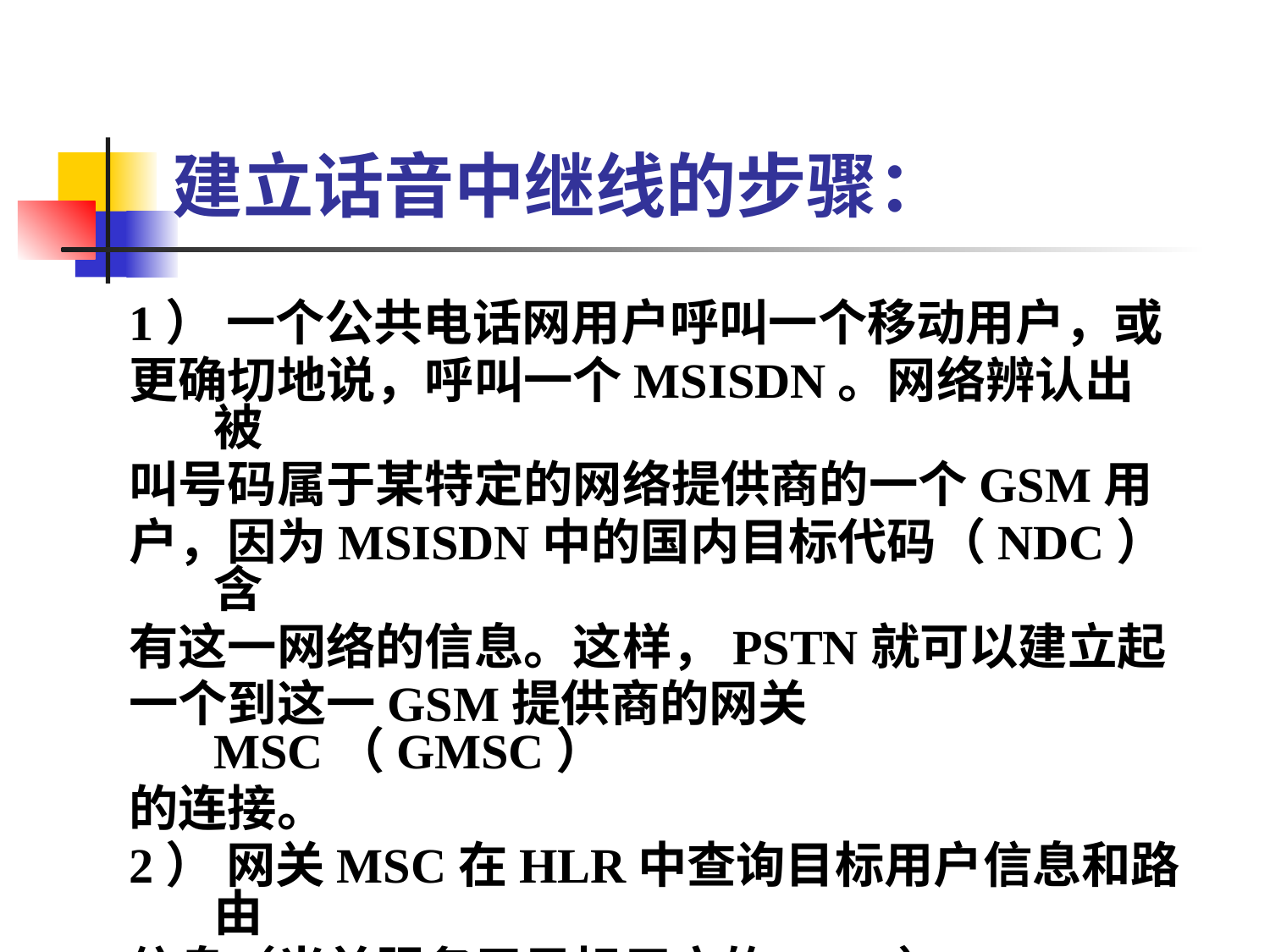

# 建立话音中继线的步骤：
1） 一个公共电话网用户呼叫一个移动用户，或
更确切地说，呼叫一个MSISDN。网络辨认出被
叫号码属于某特定的网络提供商的一个GSM用
户，因为MSISDN中的国内目标代码（NDC）含
有这一网络的信息。这样，PSTN就可以建立起
一个到这一GSM提供商的网关MSC（GMSC）
的连接。
2） 网关MSC在HLR中查询目标用户信息和路由
信息（当前服务于目标用户的VLR）。
3）  HLR将MSISDN转换成IMSI。